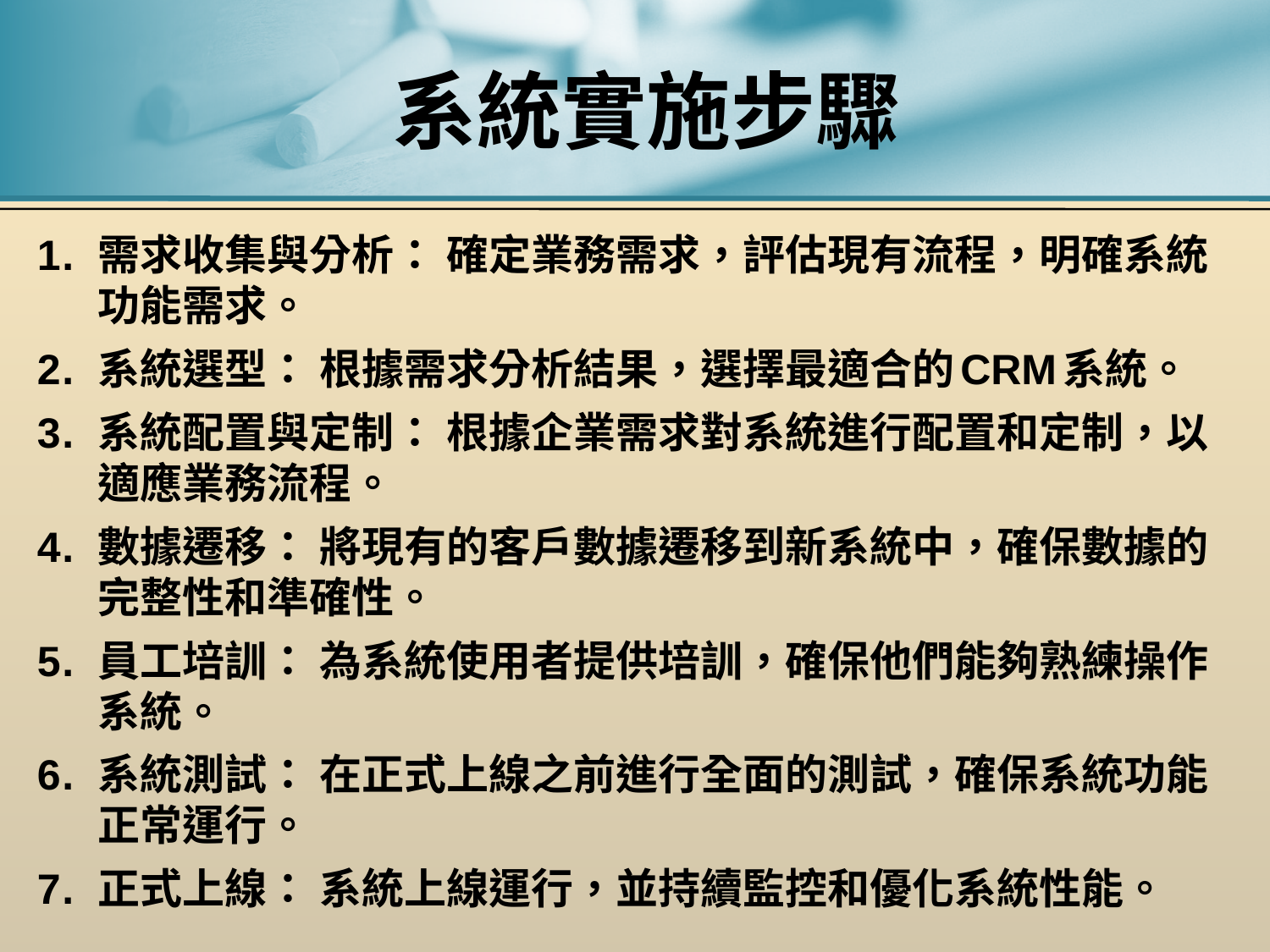

# 系統實施步驟
需求收集與分析： 確定業務需求，評估現有流程，明確系統功能需求。
系統選型： 根據需求分析結果，選擇最適合的CRM系統。
系統配置與定制： 根據企業需求對系統進行配置和定制，以適應業務流程。
數據遷移： 將現有的客戶數據遷移到新系統中，確保數據的完整性和準確性。
員工培訓： 為系統使用者提供培訓，確保他們能夠熟練操作系統。
系統測試： 在正式上線之前進行全面的測試，確保系統功能正常運行。
正式上線： 系統上線運行，並持續監控和優化系統性能。